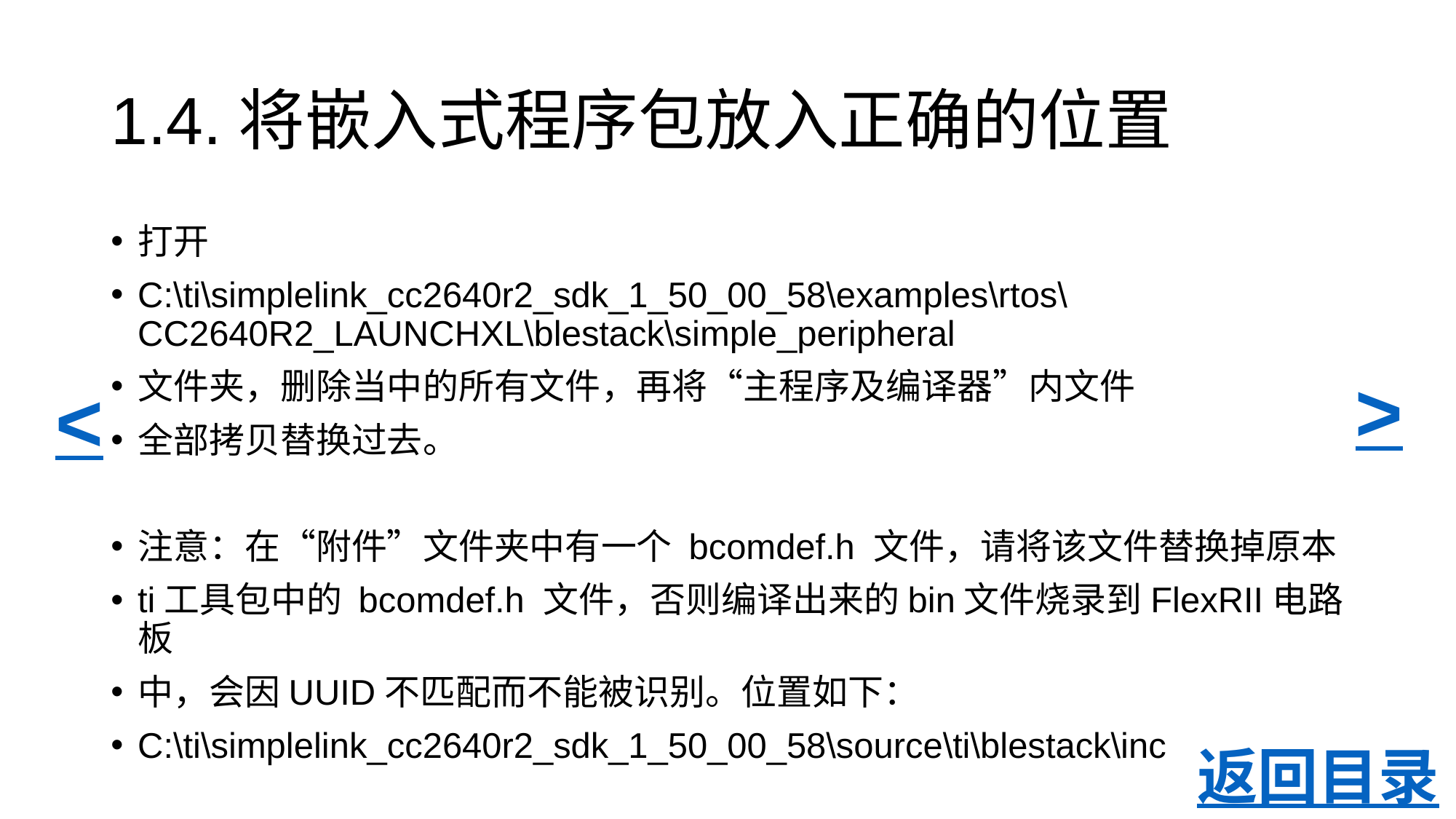

# 1.4.将嵌入式程序包放入正确的位置
打开
C:\ti\simplelink_cc2640r2_sdk_1_50_00_58\examples\rtos\CC2640R2_LAUNCHXL\blestack\simple_peripheral
文件夹，删除当中的所有文件，再将“主程序及编译器”内文件
全部拷贝替换过去。

注意：在“附件”文件夹中有一个 bcomdef.h 文件，请将该文件替换掉原本
ti工具包中的 bcomdef.h 文件，否则编译出来的bin文件烧录到FlexRII电路板
中，会因UUID不匹配而不能被识别。位置如下：
C:\ti\simplelink_cc2640r2_sdk_1_50_00_58\source\ti\blestack\inc
>
<
返回目录